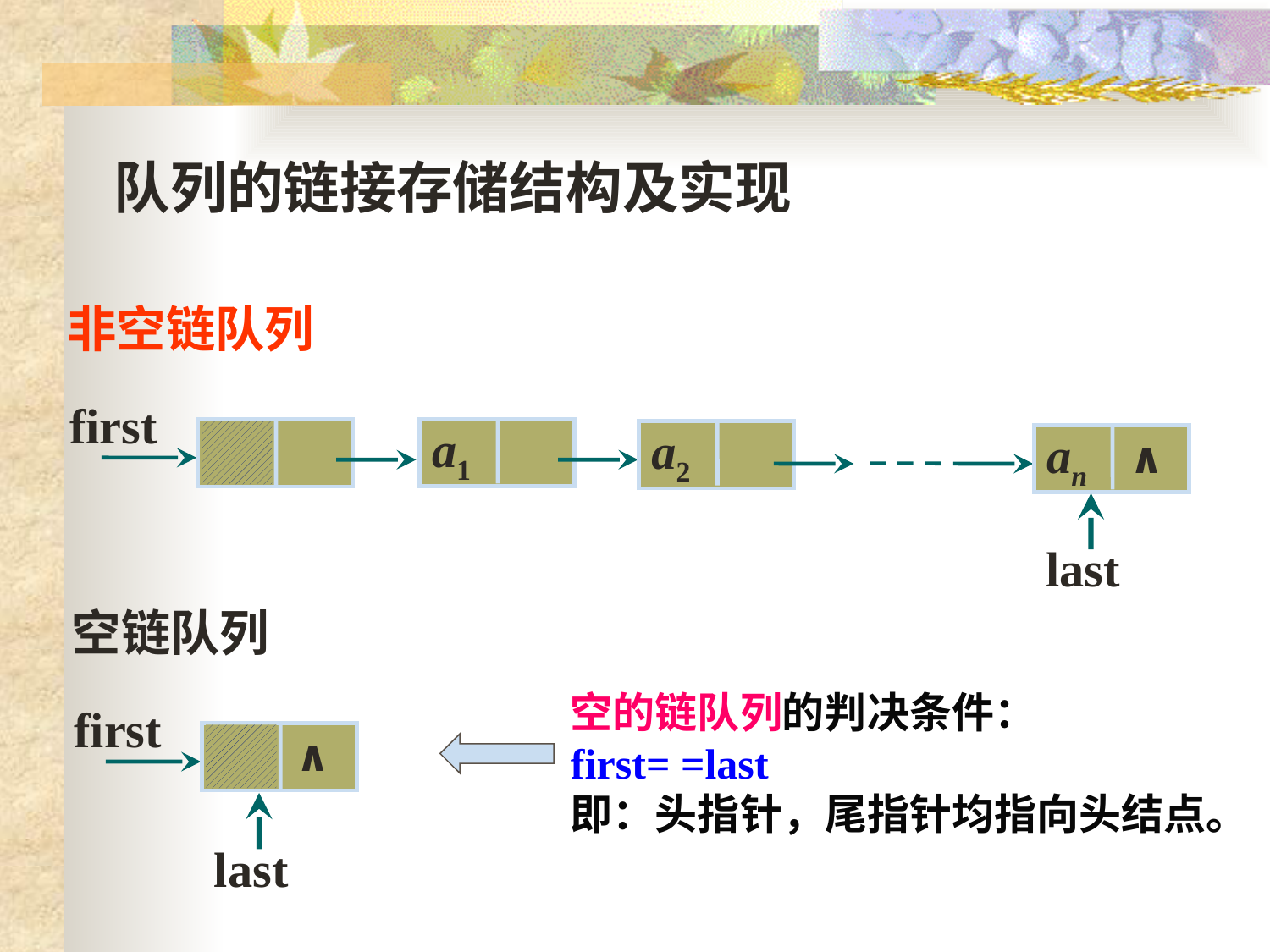

队列的链接存储结构及实现
非空链队列
first

a1

a2

∧
an

last
空链队列
空的链队列的判决条件：
first= =last
即：头指针，尾指针均指向头结点。
first
∧

last